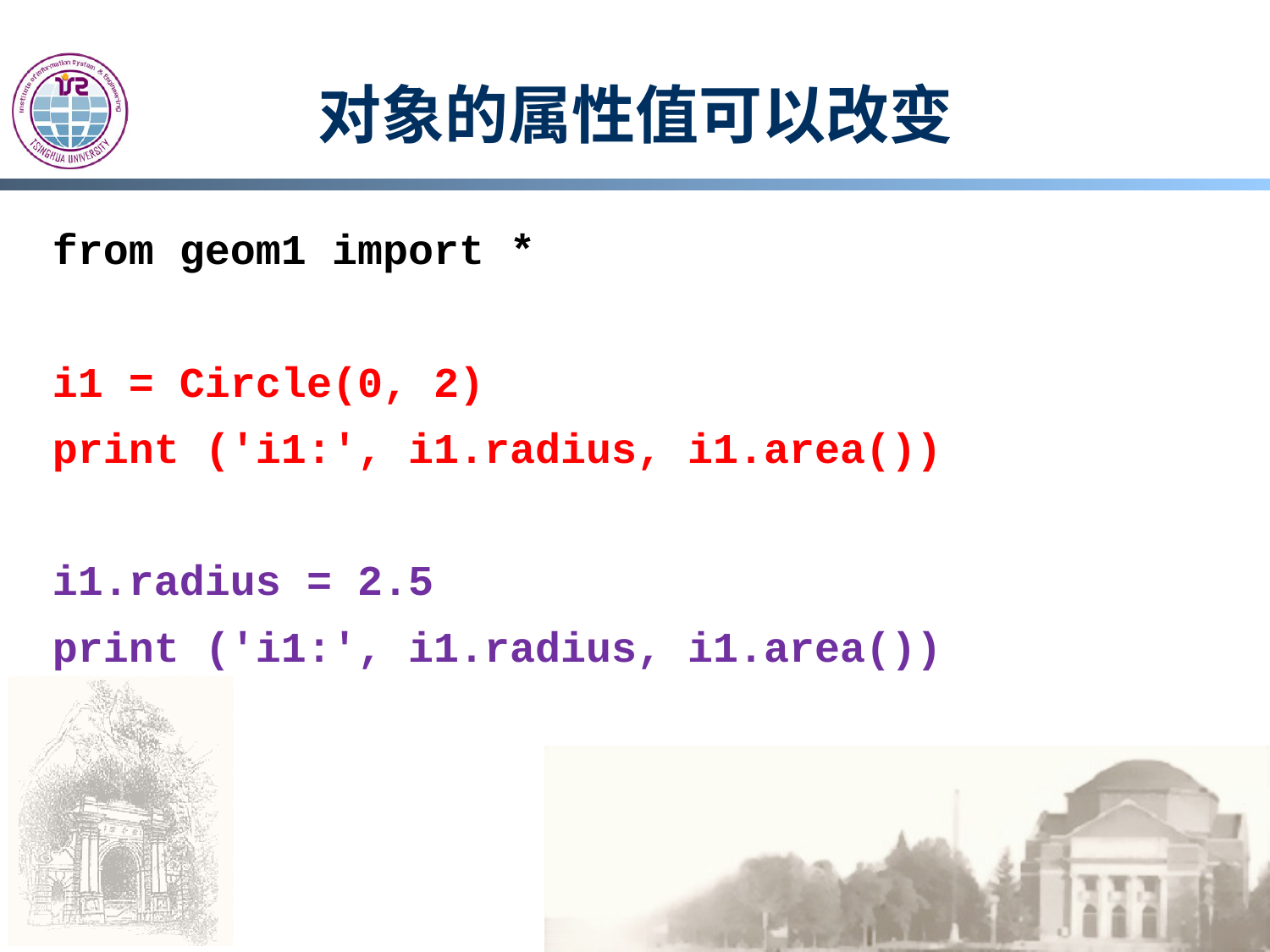

# 对象的属性值可以改变
from geom1 import *

i1 = Circle(0, 2)
print ('i1:', i1.radius, i1.area())

i1.radius = 2.5
print ('i1:', i1.radius, i1.area())